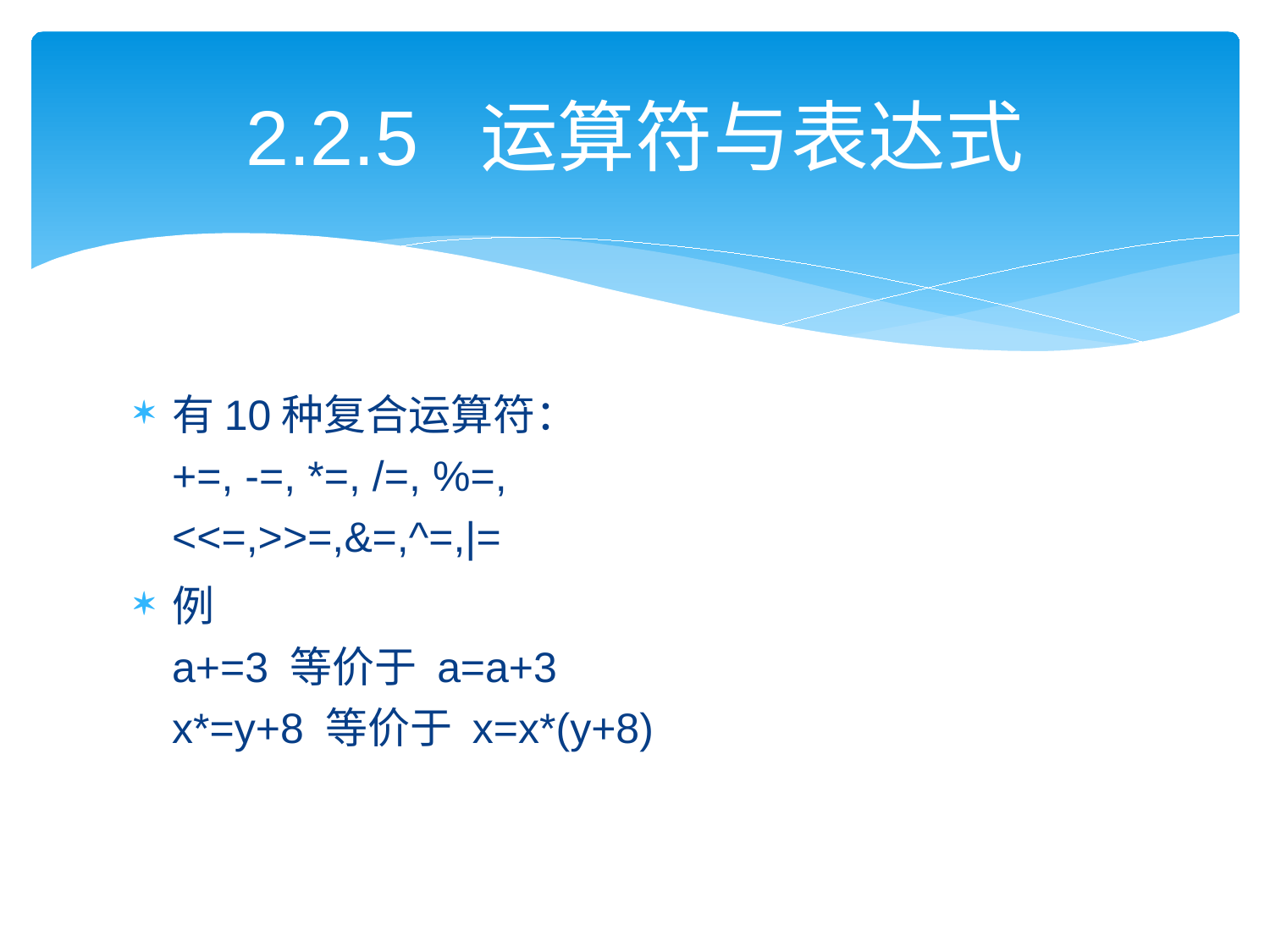

# 2.2.5  运算符与表达式
有10种复合运算符：
+=, -=, *=, /=, %=,
<<=,>>=,&=,^=,|=
例
a+=3 等价于 a=a+3
x*=y+8 等价于 x=x*(y+8)